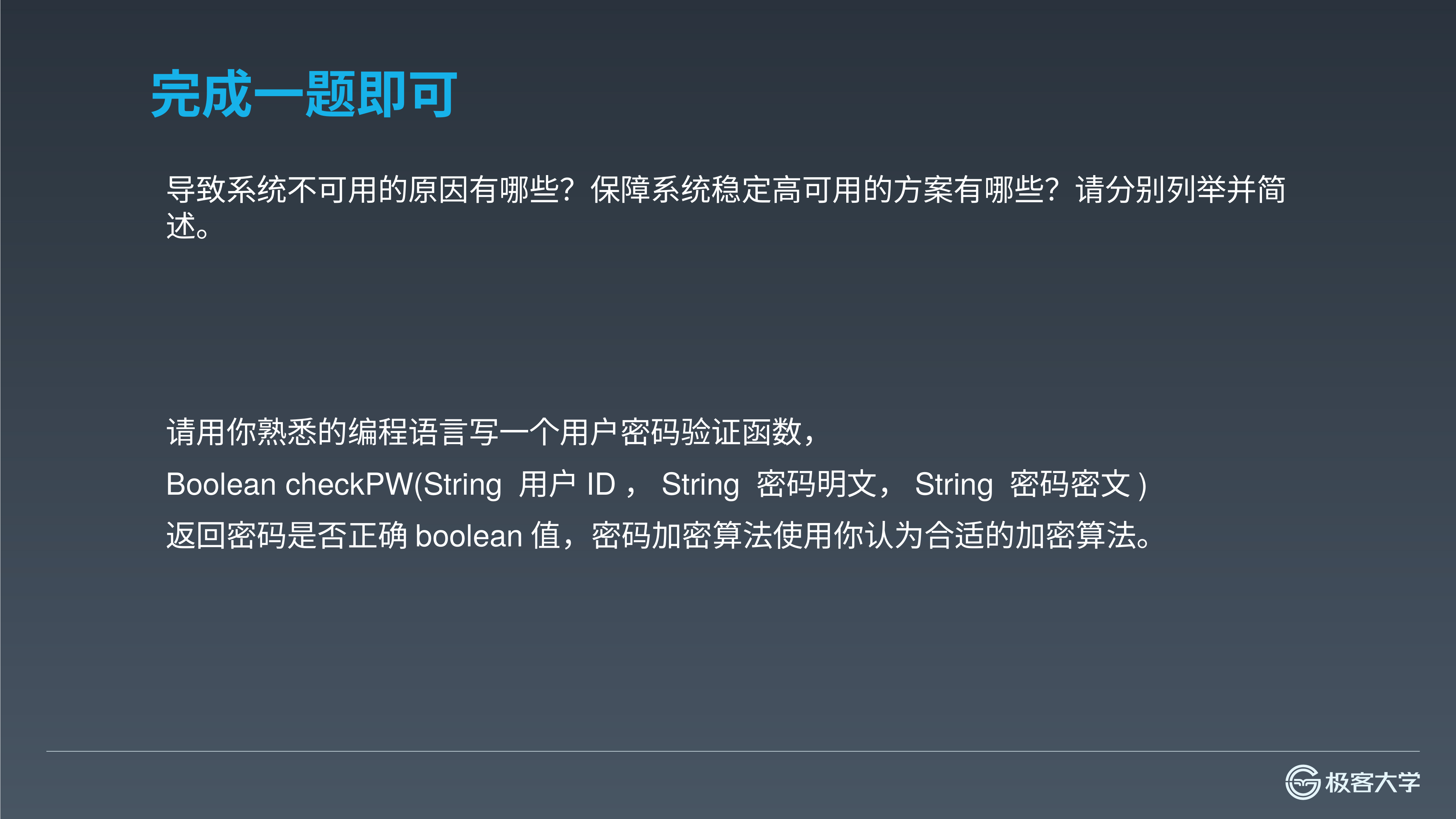

# 完成一题即可
导致系统不可用的原因有哪些？保障系统稳定高可用的方案有哪些？请分别列举并简述。

请用你熟悉的编程语言写一个用户密码验证函数，
Boolean checkPW(String 用户ID，String 密码明文，String 密码密文)
返回密码是否正确boolean值，密码加密算法使用你认为合适的加密算法。